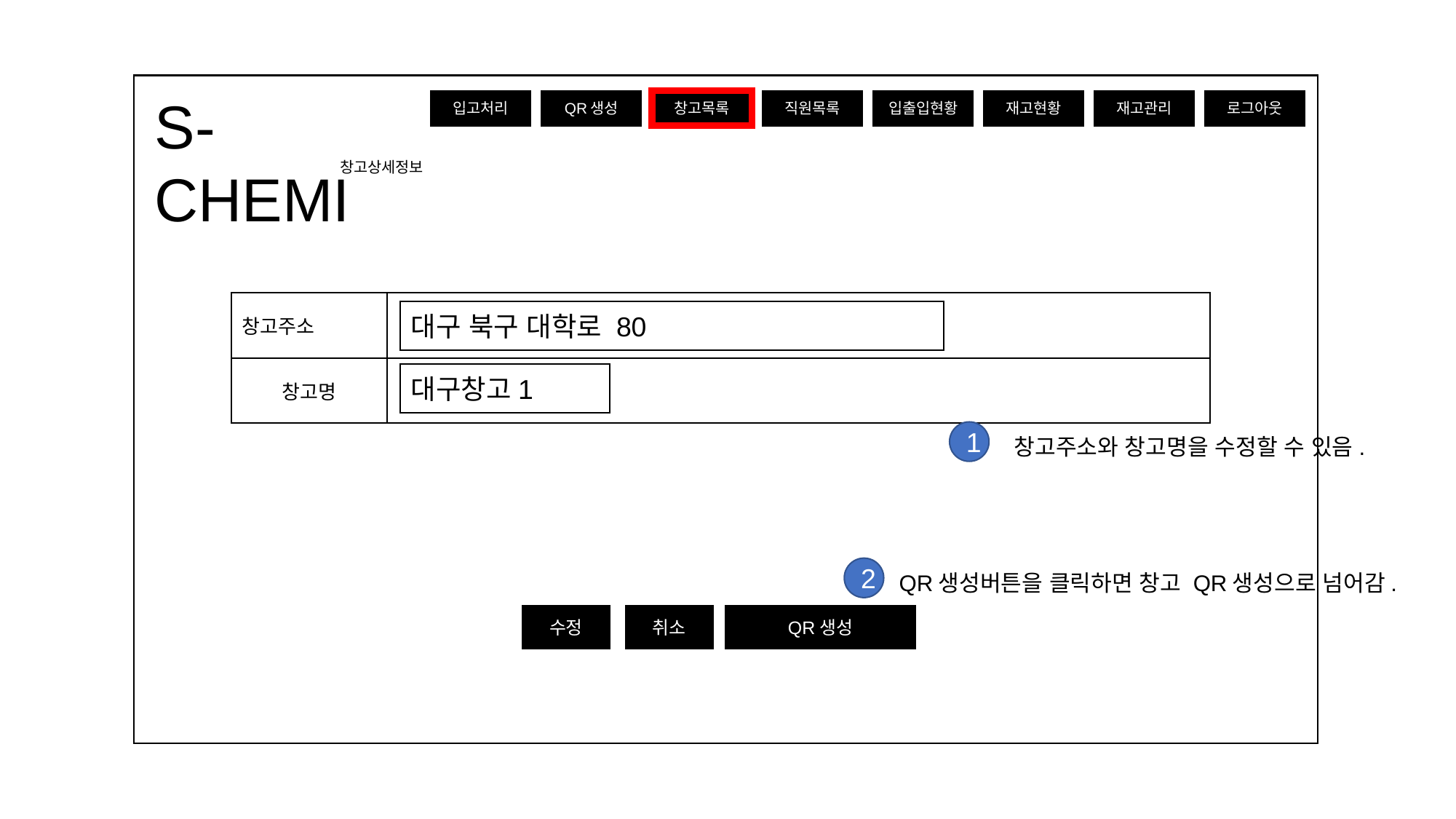

S-CHEMI
입고처리
창고목록
재고현황
로그아웃
QR생성
직원목록
입출입현황
재고관리
창고상세정보
| 창고주소 |  |
| --- | --- |
| 창고명 |  |
대구 북구 대학로 80
대구창고1
1
창고주소와 창고명을 수정할 수 있음.
2
QR생성버튼을 클릭하면 창고 QR생성으로 넘어감.
수정
취소
QR생성